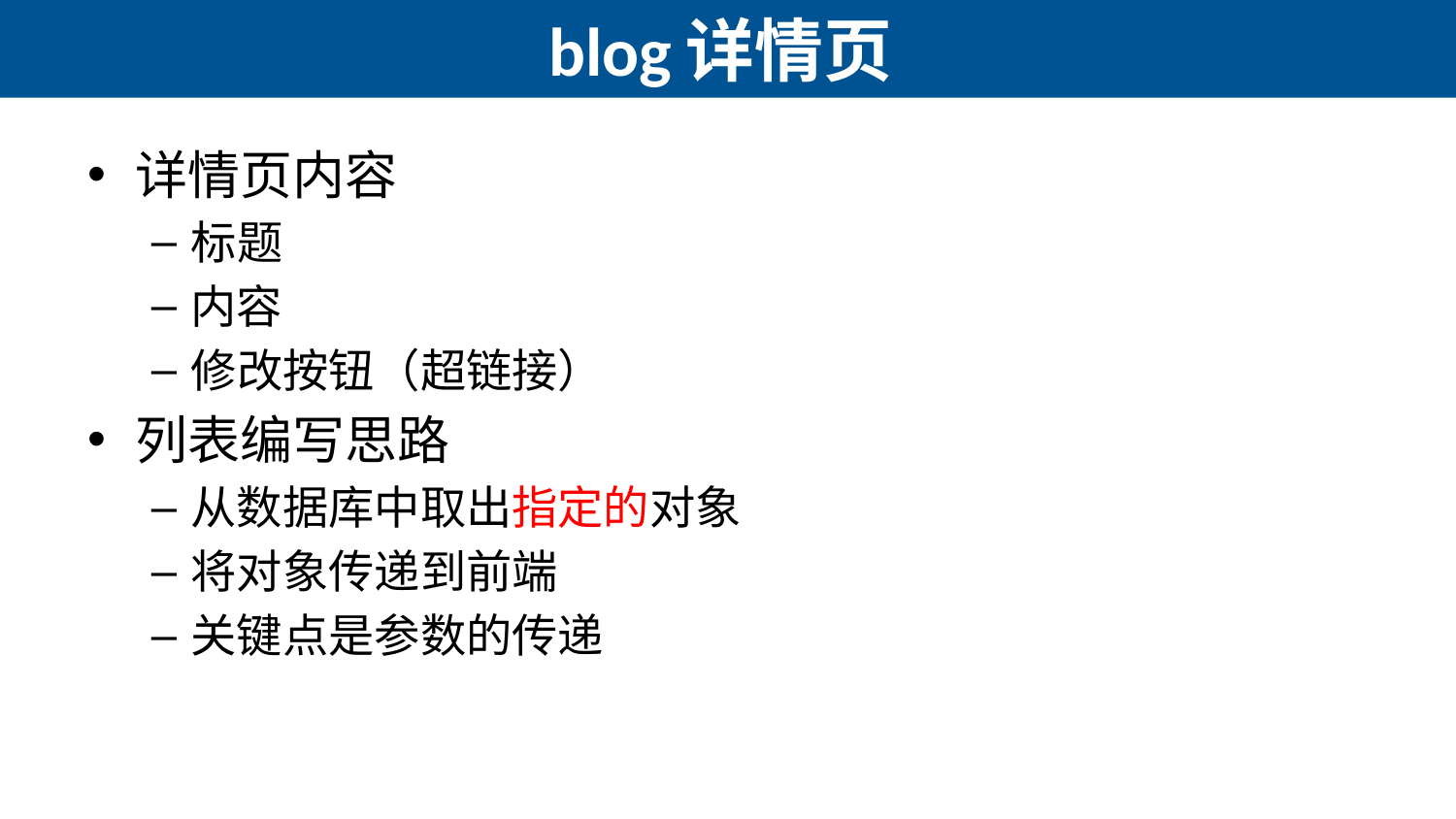

# blog详情页
详情页内容
标题
内容
修改按钮（超链接）
列表编写思路
从数据库中取出指定的对象
将对象传递到前端
关键点是参数的传递